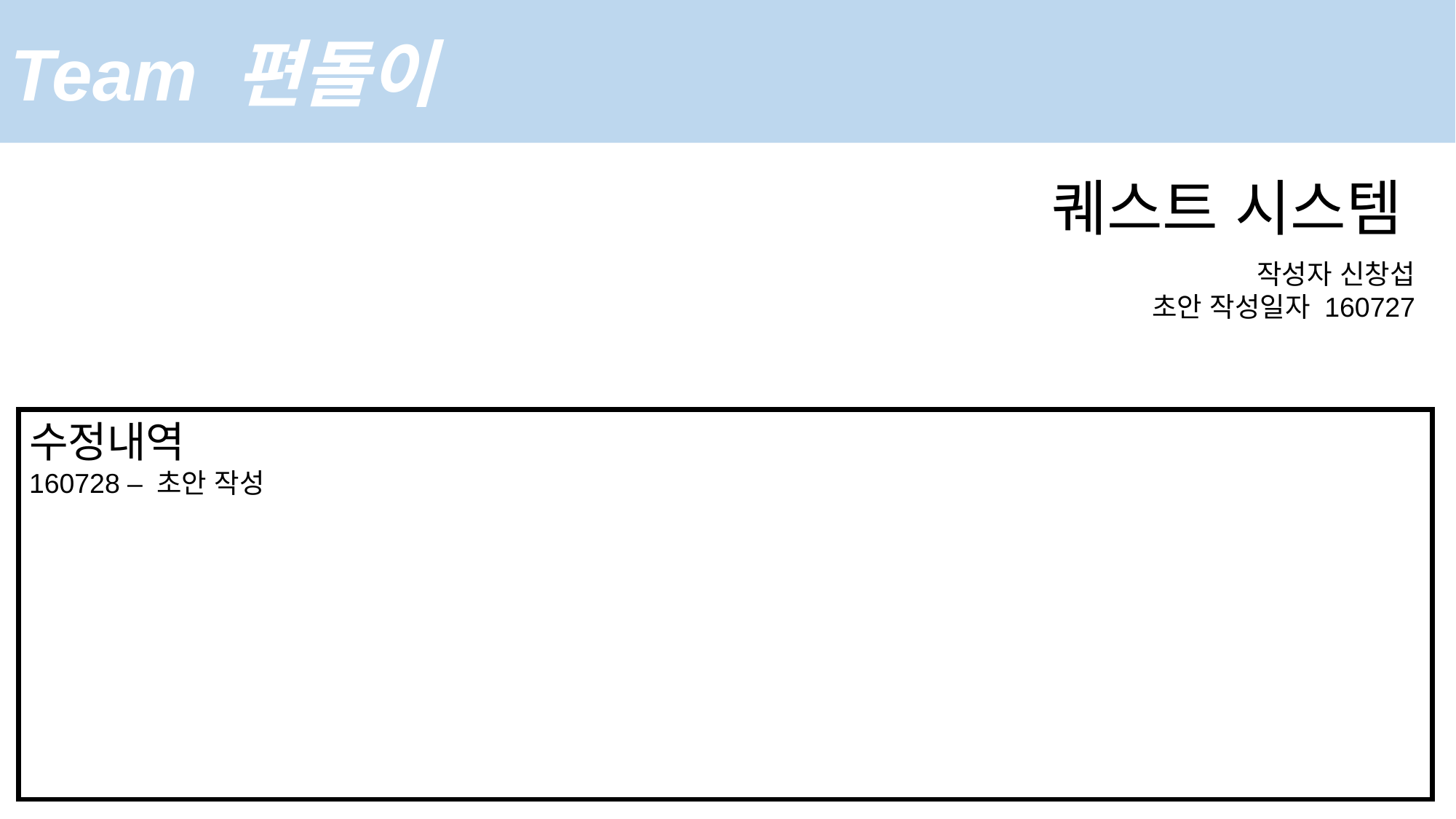

Team 편돌이
퀘스트 시스템
작성자 신창섭
초안 작성일자 160727
수정내역
160728 – 초안 작성